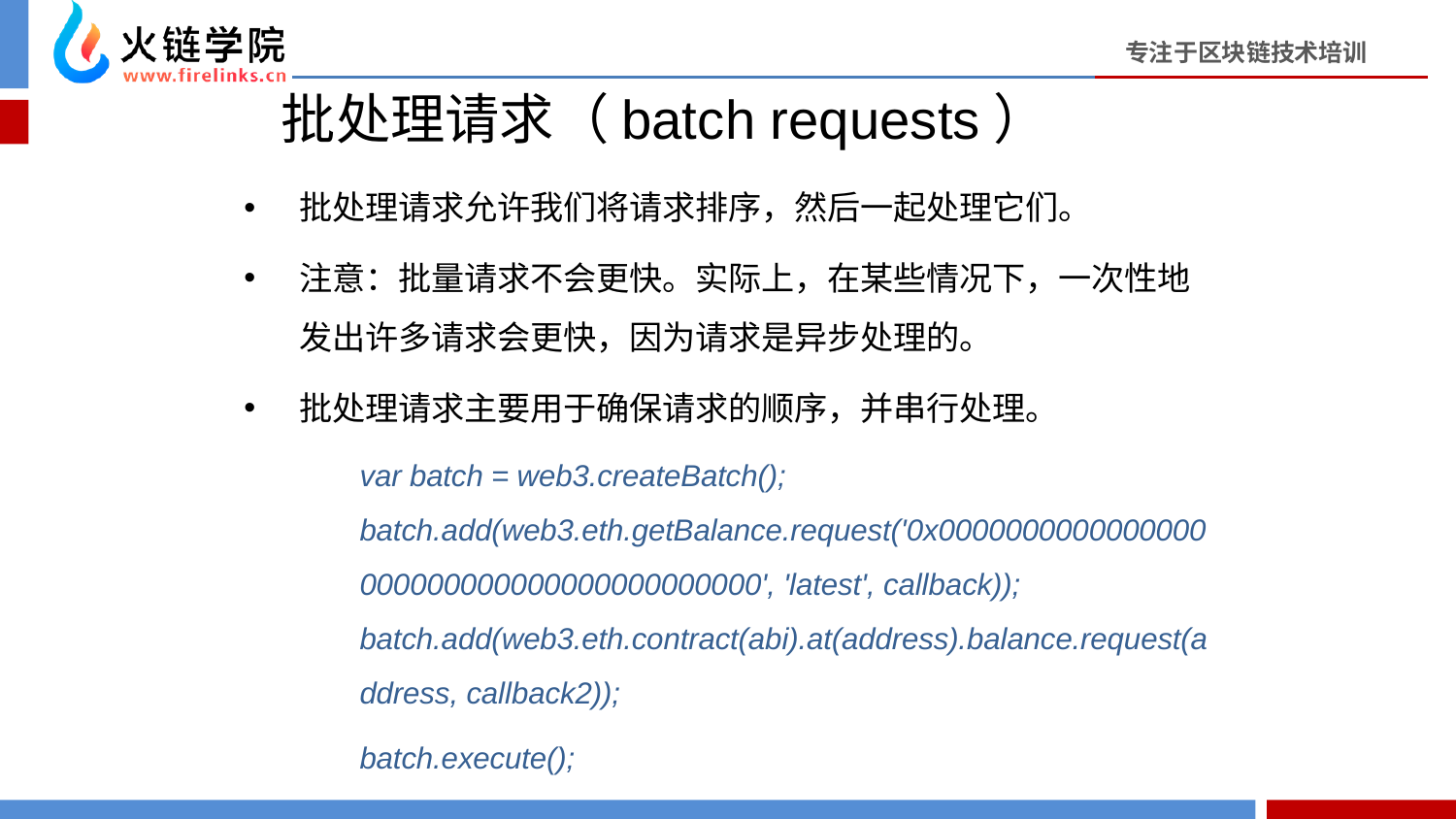

# 批处理请求（batch requests）
批处理请求允许我们将请求排序，然后一起处理它们。
注意：批量请求不会更快。实际上，在某些情况下，一次性地发出许多请求会更快，因为请求是异步处理的。
批处理请求主要用于确保请求的顺序，并串行处理。
var batch = web3.createBatch(); batch.add(web3.eth.getBalance.request('0x0000000000000000		000000000000000000000000', 'latest', callback)); batch.add(web3.eth.contract(abi).at(address).balance.request(a		ddress, callback2));
batch.execute();